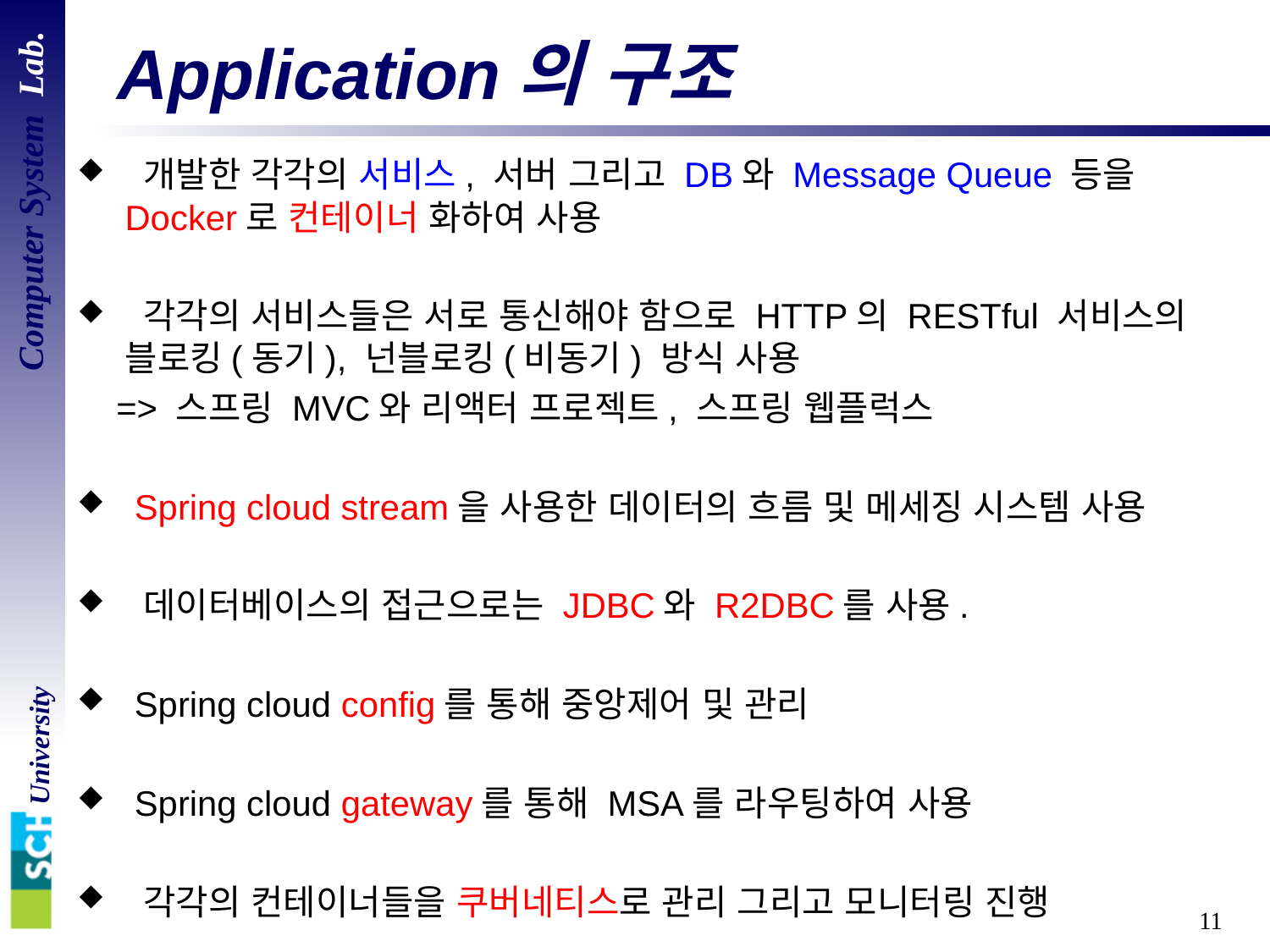

# Application의 구조
 개발한 각각의 서비스, 서버 그리고 DB와 Message Queue 등을 Docker로 컨테이너 화하여 사용

 각각의 서비스들은 서로 통신해야 함으로 HTTP의 RESTful 서비스의 블로킹(동기), 넌블로킹(비동기) 방식 사용
    => 스프링 MVC와 리액터 프로젝트, 스프링 웹플럭스

 Spring cloud stream을 사용한 데이터의 흐름 및 메세징 시스템 사용

 데이터베이스의 접근으로는 JDBC와 R2DBC를 사용.

 Spring cloud config를 통해 중앙제어 및 관리

 Spring cloud gateway를 통해 MSA를 라우팅하여 사용

 각각의 컨테이너들을 쿠버네티스로 관리 그리고 모니터링 진행